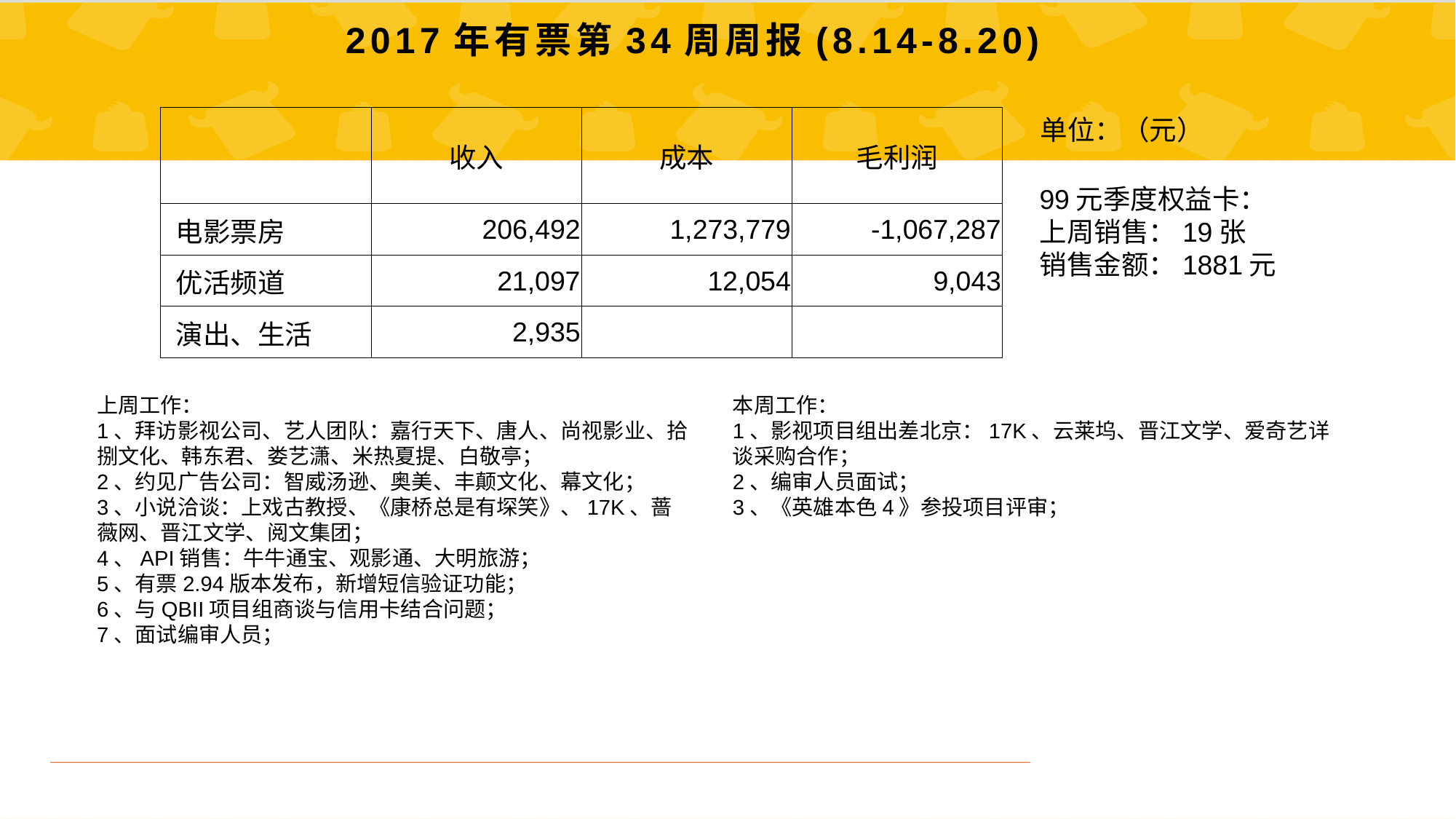

2017年有票第34周周报(8.14-8.20)
|  | 收入 | 成本 | 毛利润 |
| --- | --- | --- | --- |
| 电影票房 | 206,492 | 1,273,779 | -1,067,287 |
| 优活频道 | 21,097 | 12,054 | 9,043 |
| 演出、生活 | 2,935 |  |  |
单位：（元）
99元季度权益卡：
上周销售：19张
销售金额：1881元
上周工作：
1、拜访影视公司、艺人团队：嘉行天下、唐人、尚视影业、拾捌文化、韩东君、娄艺潇、米热夏提、白敬亭；
2、约见广告公司：智威汤逊、奥美、丰颠文化、幕文化；
3、小说洽谈：上戏古教授、《康桥总是有堔笑》、17K、蔷薇网、晋江文学、阅文集团；
4、API销售：牛牛通宝、观影通、大明旅游；
5、有票2.94版本发布，新增短信验证功能；
6、与QBII项目组商谈与信用卡结合问题；
7、面试编审人员；
本周工作：
1、影视项目组出差北京：17K、云莱坞、晋江文学、爱奇艺详谈采购合作；
2、编审人员面试；
3、《英雄本色4》参投项目评审；